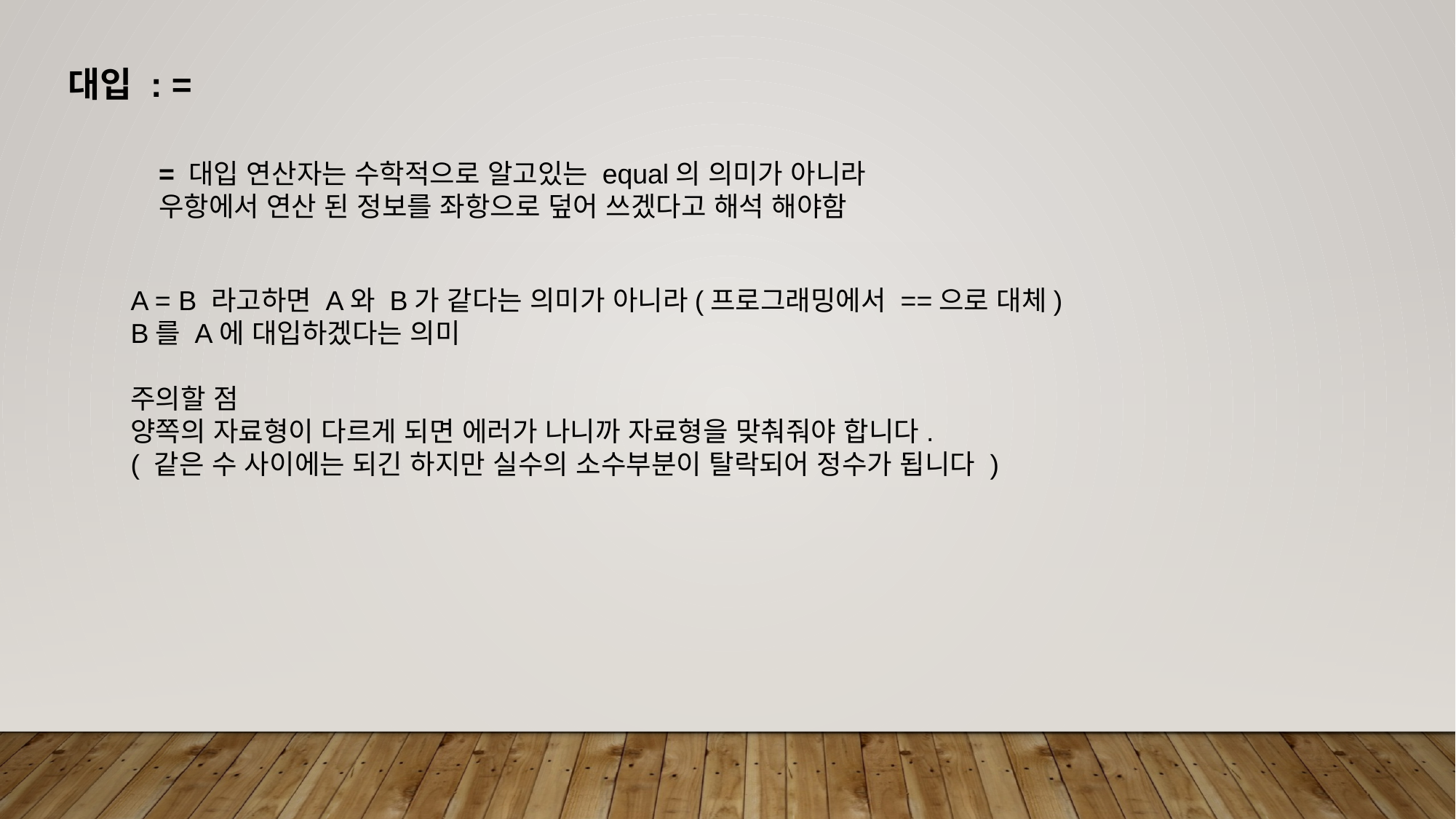

대입 : =
= 대입 연산자는 수학적으로 알고있는 equal의 의미가 아니라
우항에서 연산 된 정보를 좌항으로 덮어 쓰겠다고 해석 해야함
A = B 라고하면 A와 B가 같다는 의미가 아니라(프로그래밍에서 ==으로 대체)
B를 A에 대입하겠다는 의미

주의할 점
양쪽의 자료형이 다르게 되면 에러가 나니까 자료형을 맞춰줘야 합니다.
( 같은 수 사이에는 되긴 하지만 실수의 소수부분이 탈락되어 정수가 됩니다 )